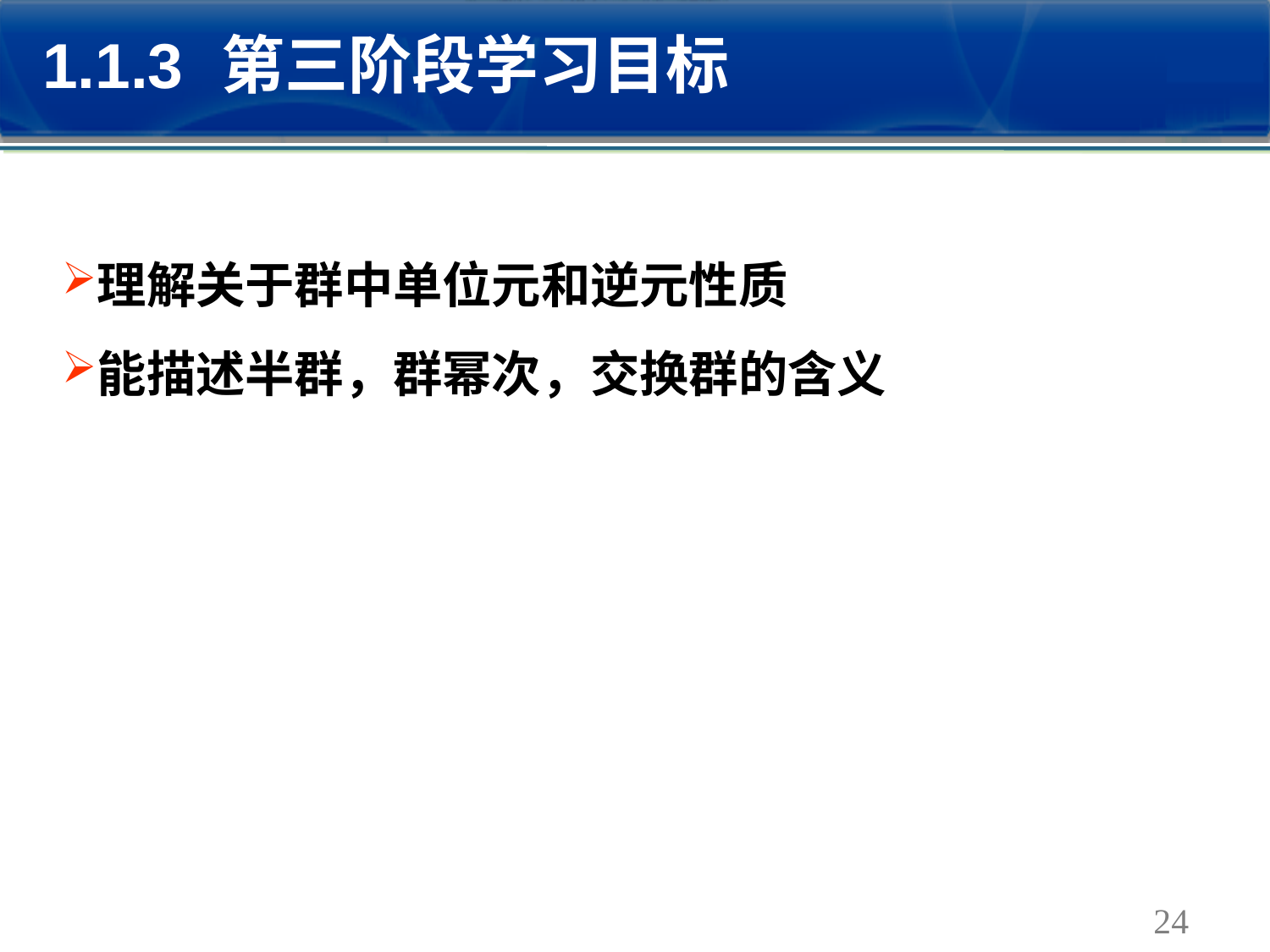

1.1.3 第三阶段学习目标
理解关于群中单位元和逆元性质
能描述半群，群幂次，交换群的含义
24